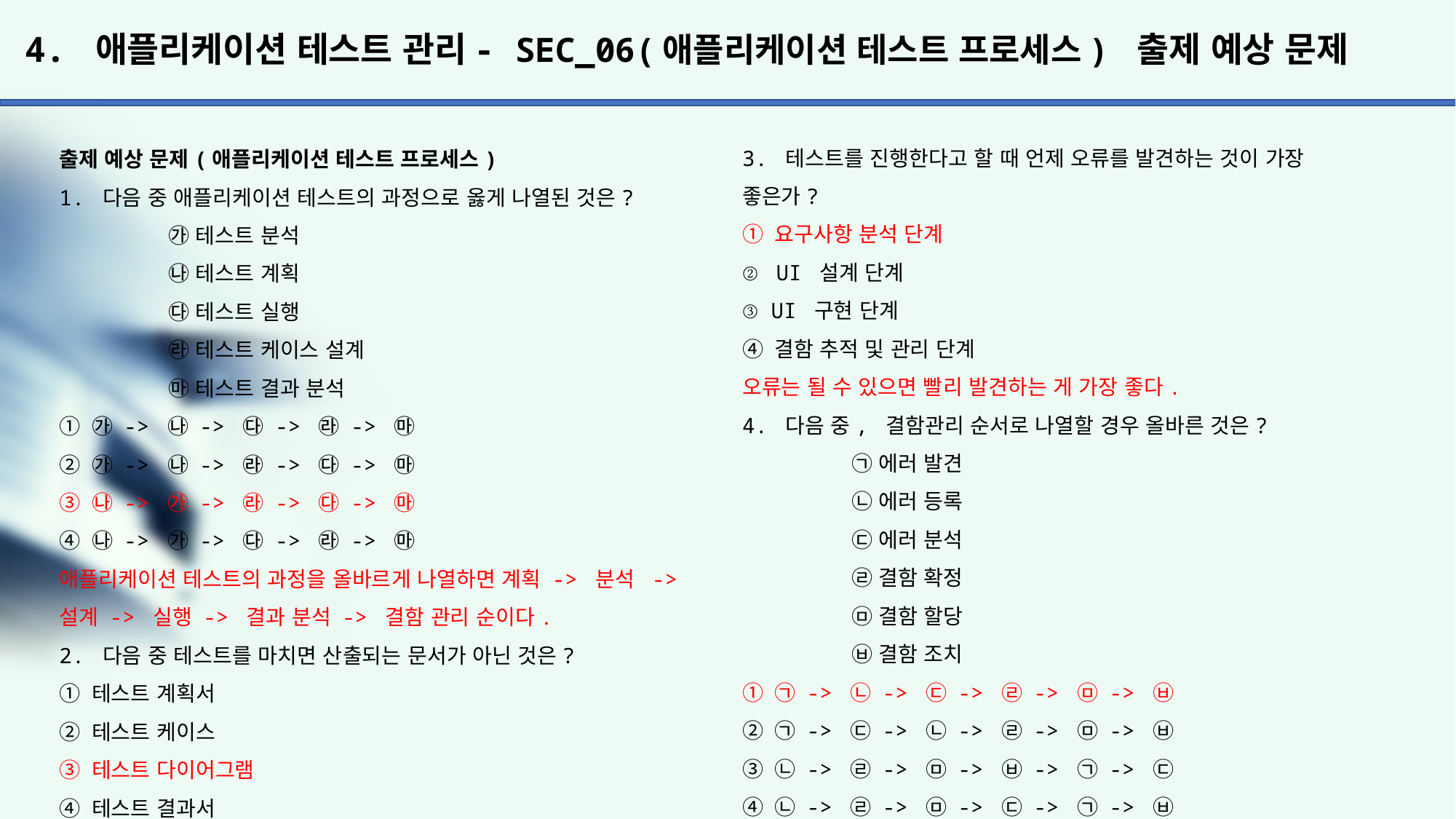

# 4. 애플리케이션 테스트 관리- SEC_06(애플리케이션 테스트 프로세스) 출제 예상 문제
3. 테스트를 진행한다고 할 때 언제 오류를 발견하는 것이 가장
좋은가?
① 요구사항 분석 단계
② UI 설계 단계
③ UI 구현 단계
④ 결함 추적 및 관리 단계
오류는 될 수 있으면 빨리 발견하는 게 가장 좋다.
4. 다음 중, 결함관리 순서로 나열할 경우 올바른 것은?
	㉠ 에러 발견
	㉡ 에러 등록
	㉢ 에러 분석
	㉣ 결함 확정
	㉤ 결함 할당
	㉥ 결함 조치
① ㉠ -> ㉡ -> ㉢ -> ㉣ -> ㉤ -> ㉥
② ㉠ -> ㉢ -> ㉡ -> ㉣ -> ㉤ -> ㉥
③ ㉡ -> ㉣ -> ㉤ -> ㉥ -> ㉠ -> ㉢
④ ㉡ -> ㉣ -> ㉤ -> ㉢ -> ㉠ -> ㉥
결함 관리 프로세스
1. 에러 발견 : 에러가 발견되면 테스트 전문가와 프로젝트 팀이 논의
한다.
2. 에러 등록 : 발견된 에러를 결함 관리 대장에 등록한다.
3. 에러 분석 : 등록된 에러가 실제 결함인지 아닌지를 분석한다.
4. 결함 확정 : 등록된 에러가 실제 결함이라면 결함 확정 상태로
설정한다.
5. 결함 할당 : 결함을 해결할 담당자에게 결함을 할당하고 결함 할당
상태로 설정한다.
6. 결함 조치 : 결함을 수정하고, 수정이 완료되면 결함 조치 상태로
설정한다.
7. 결함 조치 검토 및 승인 : 수정이 완료된 결함에 대해 확인 테스트 를 반드시 수행하고, 이상이 없으면 결함 조치 완료 상태로 설정한다.
출제 예상 문제(애플리케이션 테스트 프로세스)
1. 다음 중 애플리케이션 테스트의 과정으로 옳게 나열된 것은?
	㉮ 테스트 분석
	㉯ 테스트 계획
	㉰ 테스트 실행
	㉱ 테스트 케이스 설계
	㉲ 테스트 결과 분석
① ㉮ -> ㉯ -> ㉰ -> ㉱ -> ㉲
② ㉮ -> ㉯ -> ㉱ -> ㉰ -> ㉲
③ ㉯ -> ㉮ -> ㉱ -> ㉰ -> ㉲
④ ㉯ -> ㉮ -> ㉰ -> ㉱ -> ㉲
애플리케이션 테스트의 과정을 올바르게 나열하면 계획 -> 분석  -> 설계 -> 실행 -> 결과 분석 -> 결함 관리 순이다.
2. 다음 중 테스트를 마치면 산출되는 문서가 아닌 것은?
① 테스트 계획서
② 테스트 케이스
③ 테스트 다이어그램
④ 테스트 결과서
애플리케이션 테스트를 마치면 테스트 계획서, 테스트 케이스,
테스트 시나리오, 테스트 결과서가 산출물로 나온다.
- 테스트 계획서 : 테스트 목적, 범위, 일정, 수행 절차, 대상
시스템의 구조, 조직의 역할 및 책임 등 테스트 수행을 계획한 문서
- 테스트 케이스 : 사용자의 요구사항을 얼마나 준수하는지 확인
하기 위한 입력 값, 실행 조건, 기대 결과 등으로 만들어진
테스트 항목의 명세서
- 테스트 시나리오 : 테스트를 수행할 여러 개의 테스트 케이스의
동작 순서를 기술한 문서
- 테스트 결과서 : 테스트 결과를 비교, 분석한 내용을 정리한
문서